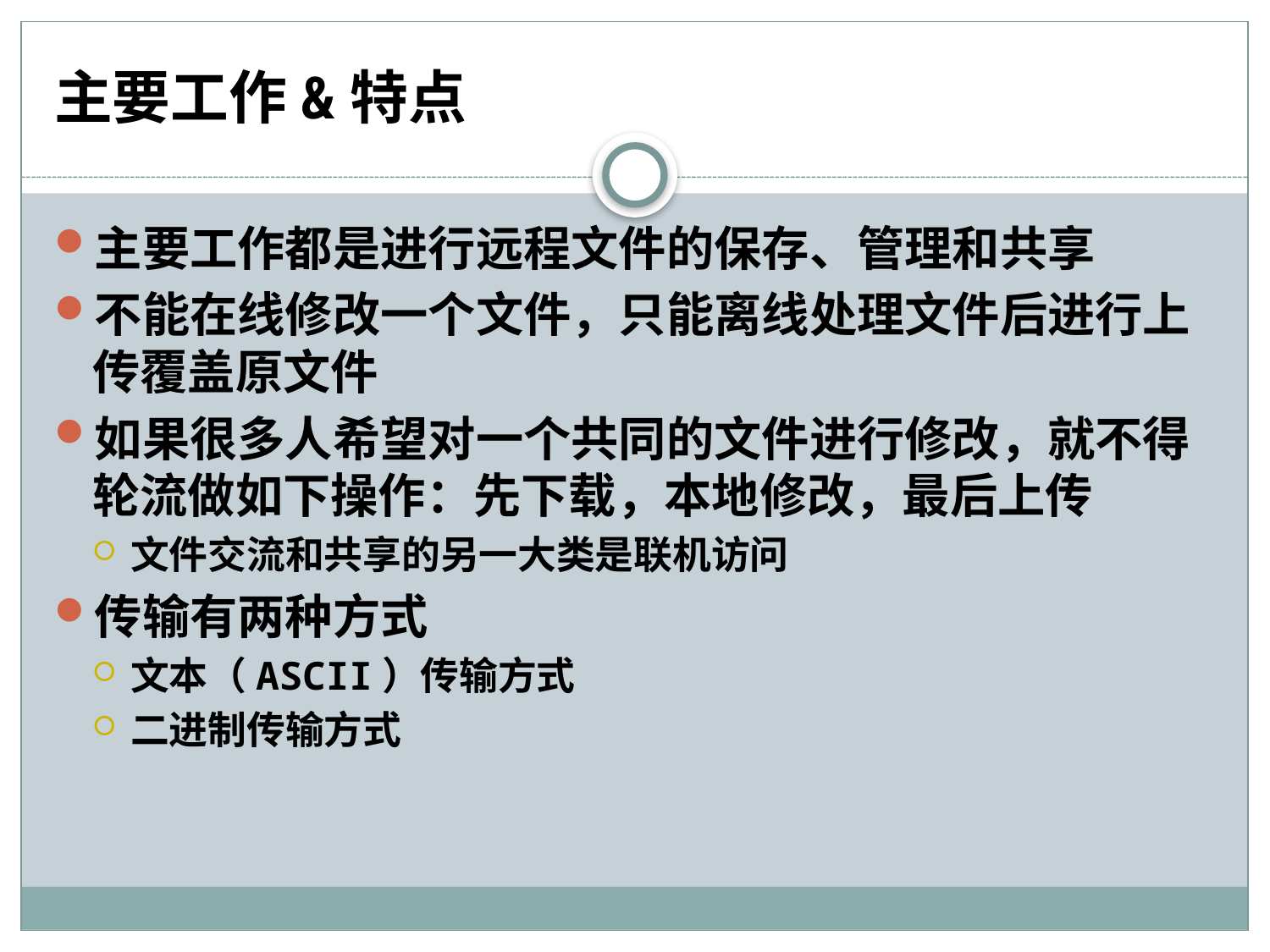

# 主要工作&特点
主要工作都是进行远程文件的保存、管理和共享
不能在线修改一个文件，只能离线处理文件后进行上传覆盖原文件
如果很多人希望对一个共同的文件进行修改，就不得轮流做如下操作：先下载，本地修改，最后上传
文件交流和共享的另一大类是联机访问
传输有两种方式
文本（ASCII）传输方式
二进制传输方式